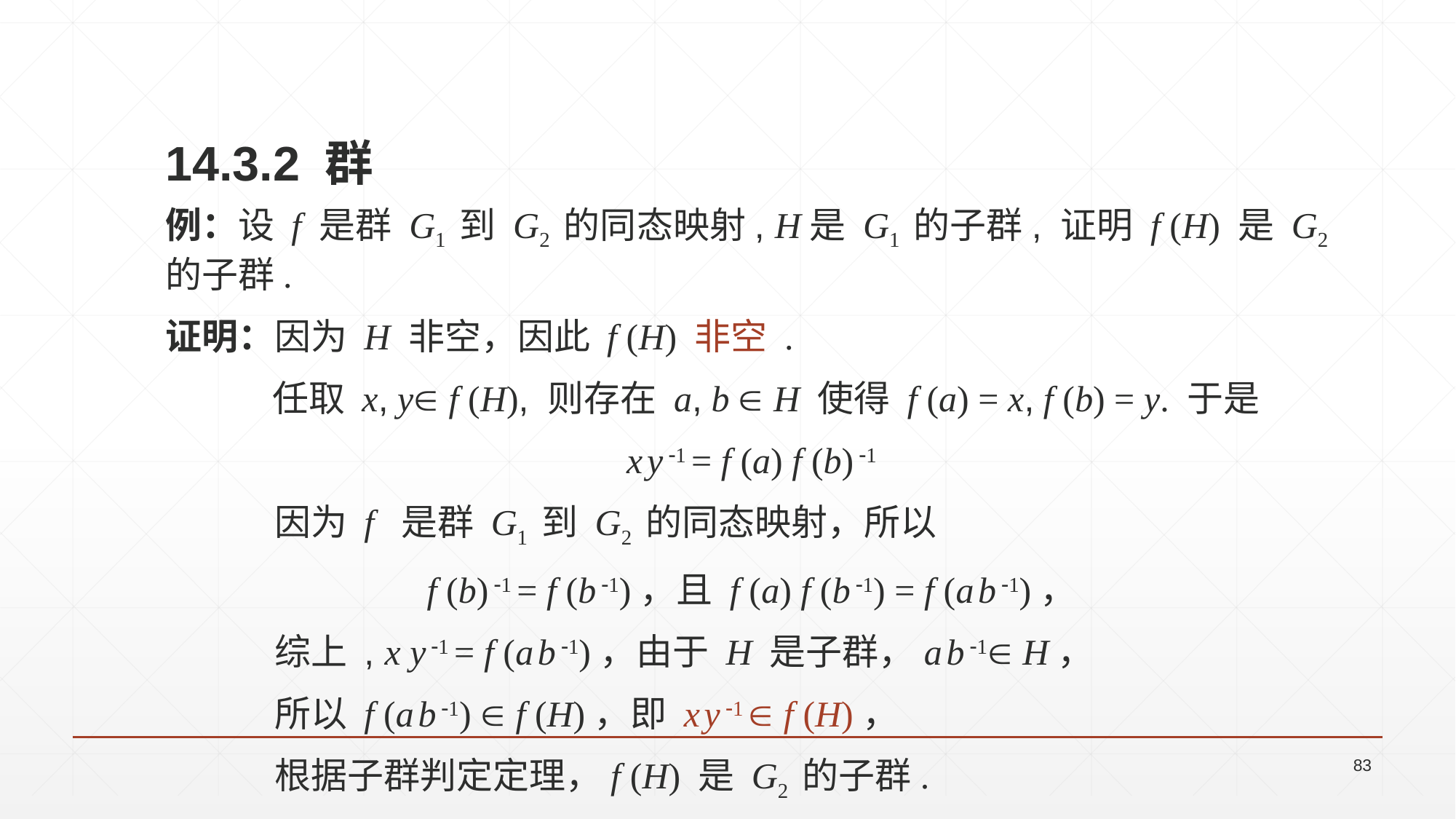

14.3.2 群
例：设 f 是群 G1 到 G2 的同态映射, H是 G1 的子群, 证明 f (H) 是 G2 的子群.
证明：因为 H 非空，因此 f (H) 非空 .
            任取 x, y∈ f (H), 则存在 a, b ∈ H 使得 f (a) = x, f (b) = y. 于是
x y −1 = f (a) f (b) −1
	因为 f  是群 G1 到 G2 的同态映射，所以
f (b) −1 = f (b −1)，且 f (a) f (b −1) = f (a b −1)，
	综上 , x y −1 = f (a b −1)，由于 H 是子群，a b −1∈ H，
	所以 f (a b −1) ∈ f (H)，即 x y −1 ∈ f (H)，
	根据子群判定定理，f (H) 是 G2 的子群.
83